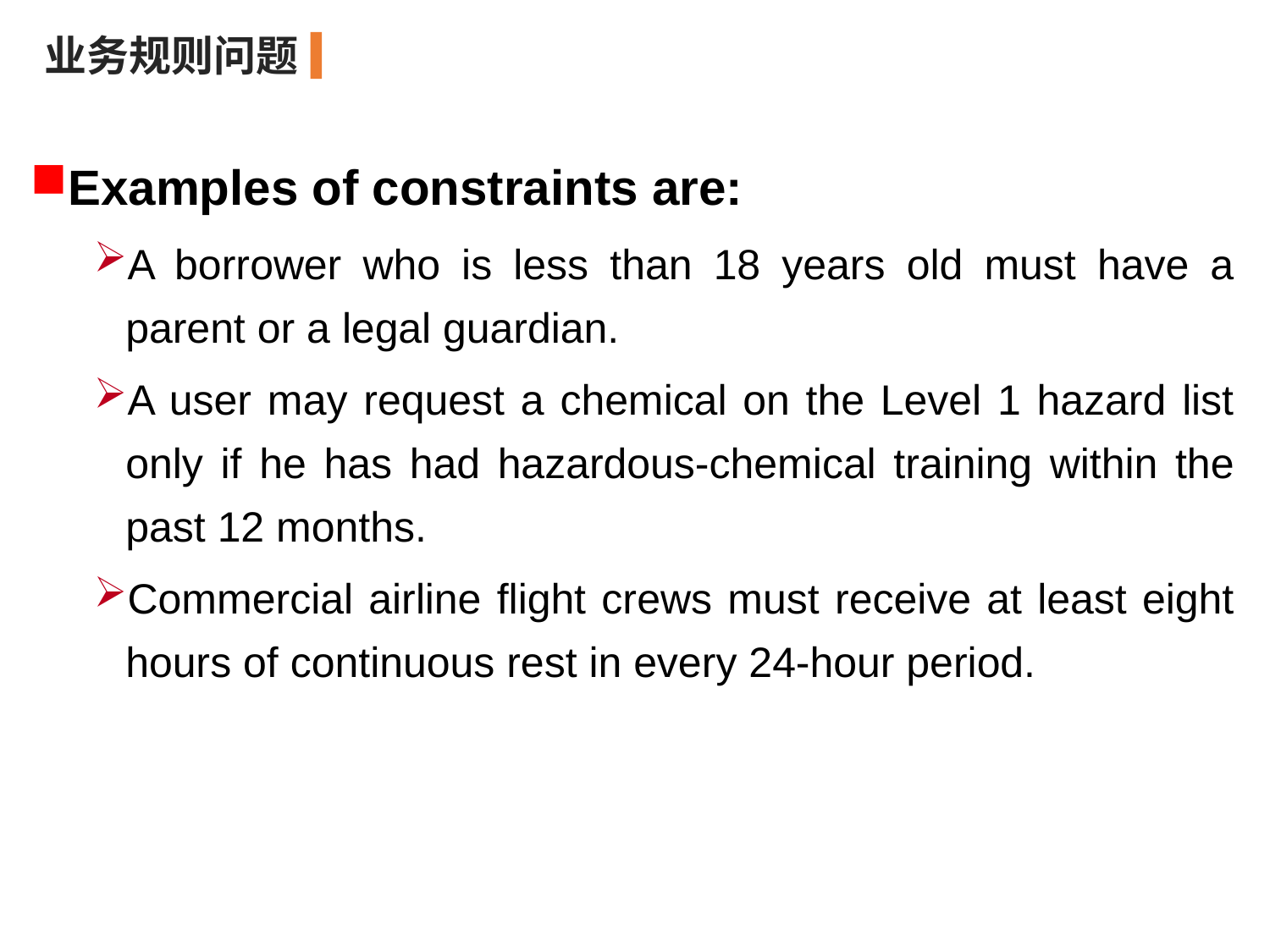

业务规则问题

Examples of constraints are:
A borrower who is less than 18 years old must have a parent or a legal guardian.
A user may request a chemical on the Level 1 hazard list only if he has had hazardous-chemical training within the past 12 months.
Commercial airline flight crews must receive at least eight hours of continuous rest in every 24-hour period.